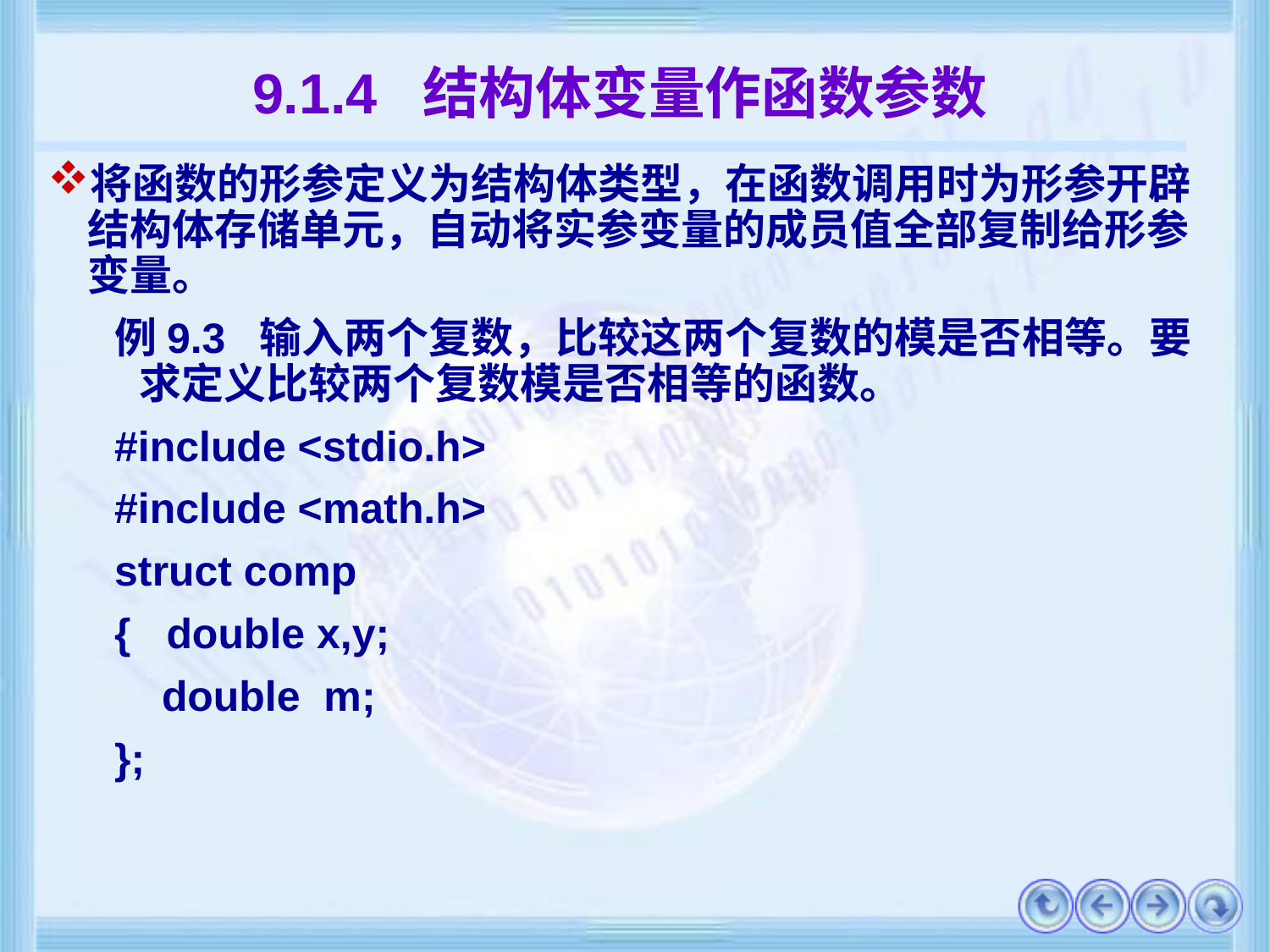

# 9.1.4  结构体变量作函数参数
将函数的形参定义为结构体类型，在函数调用时为形参开辟结构体存储单元，自动将实参变量的成员值全部复制给形参变量。
例9.3  输入两个复数，比较这两个复数的模是否相等。要求定义比较两个复数模是否相等的函数。
#include <stdio.h>
#include <math.h>
struct comp
{   double x,y;
    double  m;
};